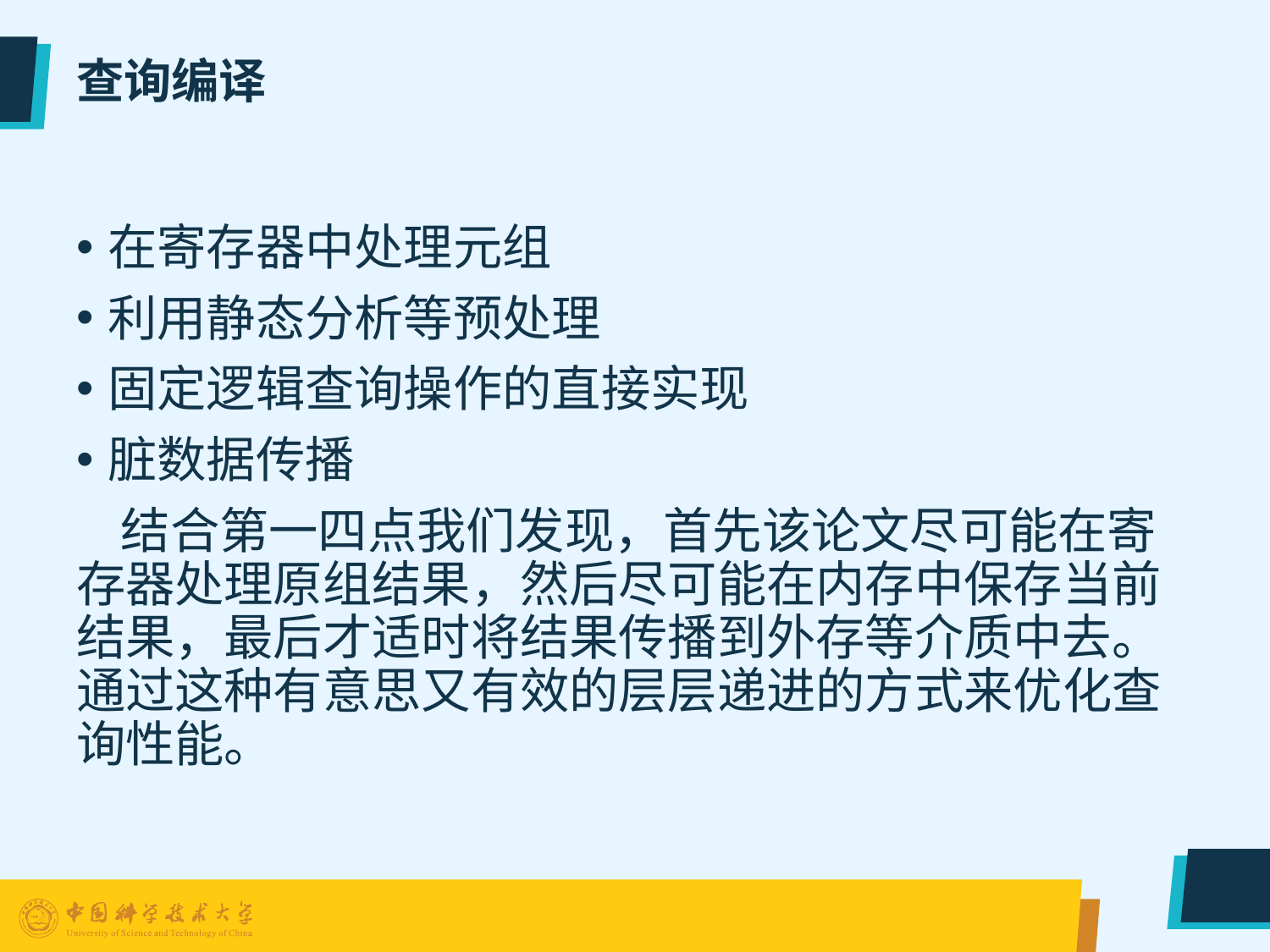

# 查询编译
在寄存器中处理元组
利用静态分析等预处理
固定逻辑查询操作的直接实现
脏数据传播
   结合第一四点我们发现，首先该论文尽可能在寄存器处理原组结果，然后尽可能在内存中保存当前结果，最后才适时将结果传播到外存等介质中去。通过这种有意思又有效的层层递进的方式来优化查询性能。